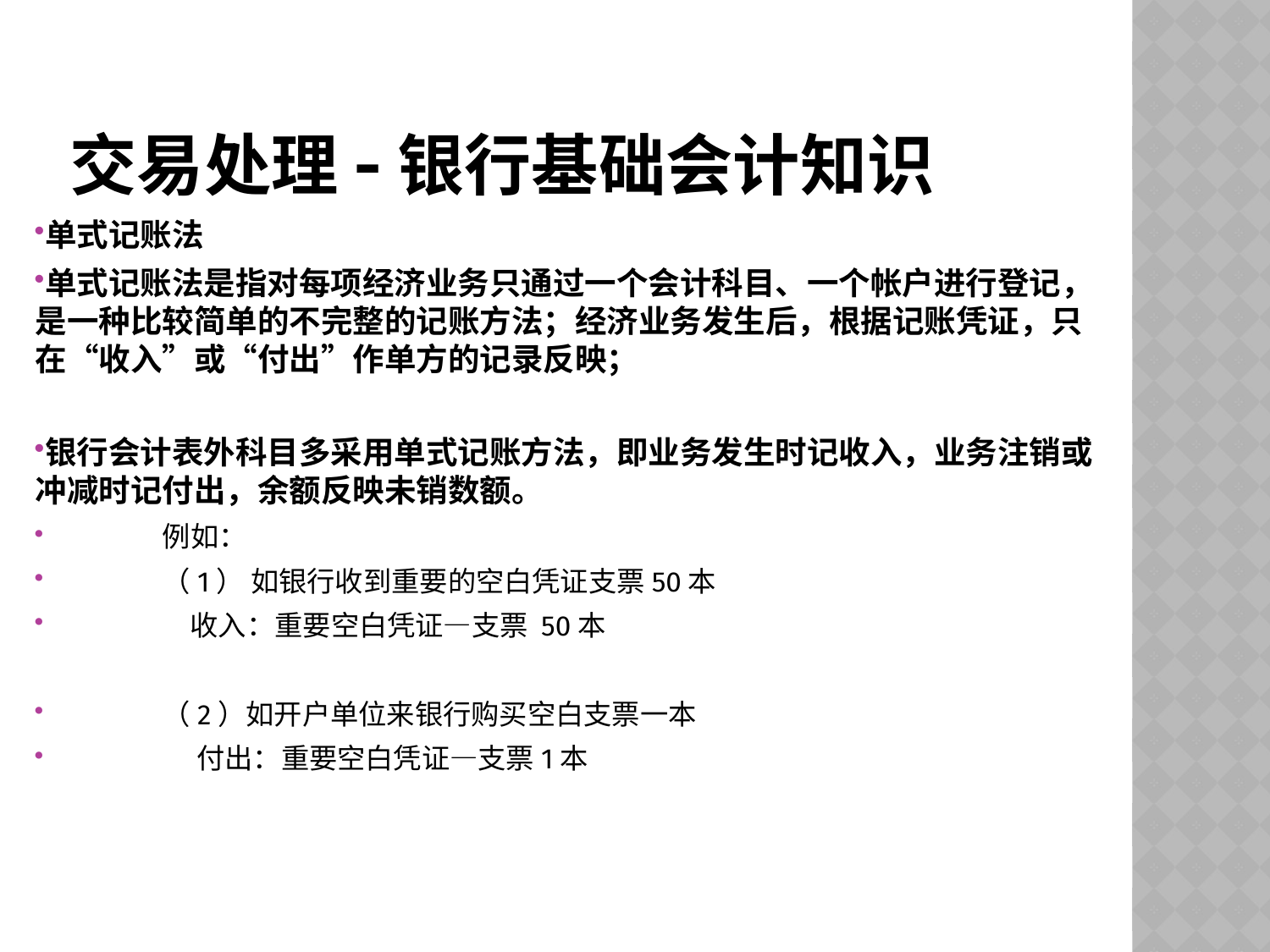

# 交易处理-银行基础会计知识
单式记账法
单式记账法是指对每项经济业务只通过一个会计科目、一个帐户进行登记，是一种比较简单的不完整的记账方法；经济业务发生后，根据记账凭证，只在“收入”或“付出”作单方的记录反映；

银行会计表外科目多采用单式记账方法，即业务发生时记收入，业务注销或冲减时记付出，余额反映未销数额。
	例如：
	（1） 如银行收到重要的空白凭证支票50本
                      收入：重要空白凭证—支票 50本

    	（2）如开户单位来银行购买空白支票一本
                       付出：重要空白凭证—支票1本